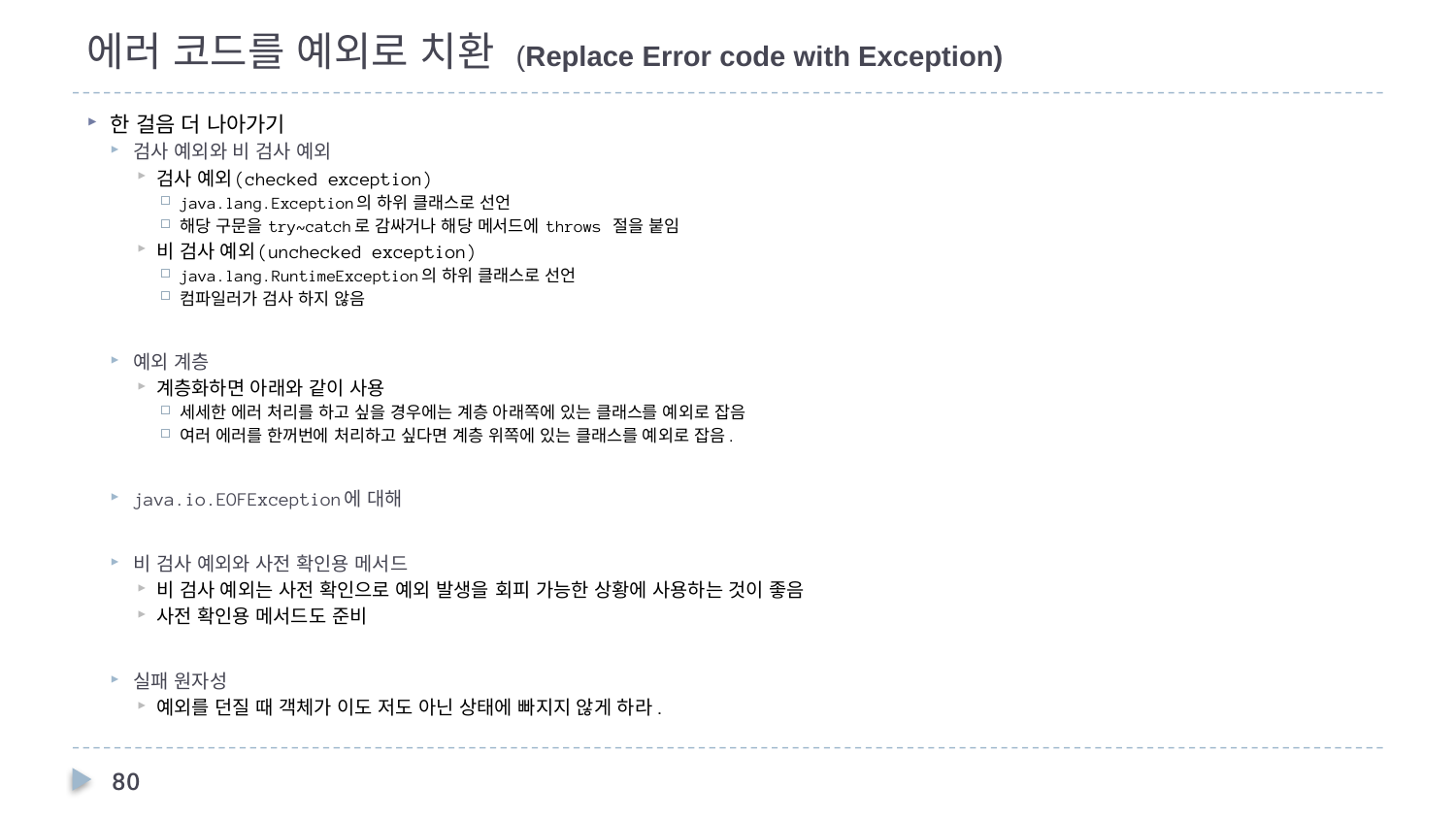

# 에러 코드를 예외로 치환 (Replace Error code with Exception)
한 걸음 더 나아가기
검사 예외와 비 검사 예외
검사 예외(checked exception)
java.lang.Exception의 하위 클래스로 선언
해당 구문을 try~catch로 감싸거나 해당 메서드에 throws 절을 붙임
비 검사 예외(unchecked exception)
java.lang.RuntimeException의 하위 클래스로 선언
컴파일러가 검사 하지 않음

예외 계층
계층화하면 아래와 같이 사용
세세한 에러 처리를 하고 싶을 경우에는 계층 아래쪽에 있는 클래스를 예외로 잡음
여러 에러를 한꺼번에 처리하고 싶다면 계층 위쪽에 있는 클래스를 예외로 잡음.

java.io.EOFException에 대해

비 검사 예외와 사전 확인용 메서드
비 검사 예외는 사전 확인으로 예외 발생을 회피 가능한 상황에 사용하는 것이 좋음
사전 확인용 메서드도 준비

실패 원자성
예외를 던질 때 객체가 이도 저도 아닌 상태에 빠지지 않게 하라.
80